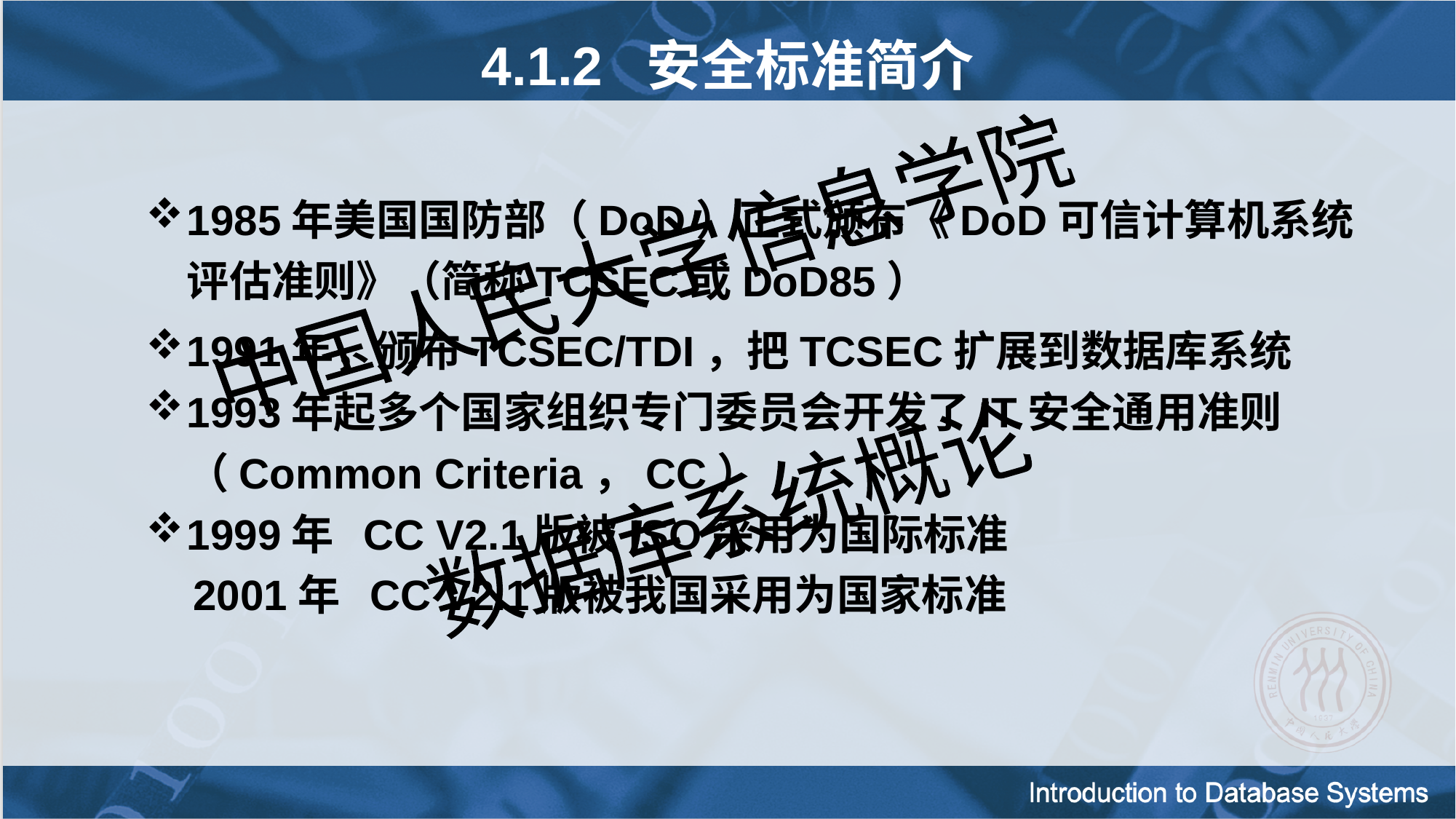

# 4.1.2  安全标准简介
1985年美国国防部（DoD）正式颁布《DoD可信计算机系统评估准则》（简称TCSEC或DoD85）
1991年，颁布TCSEC/TDI，把TCSEC扩展到数据库系统
1993年起多个国家组织专门委员会开发了IT安全通用准则（Common Criteria，CC）
1999年  CC V2.1版被ISO采用为国际标准
    2001年  CC V2.1版被我国采用为国家标准